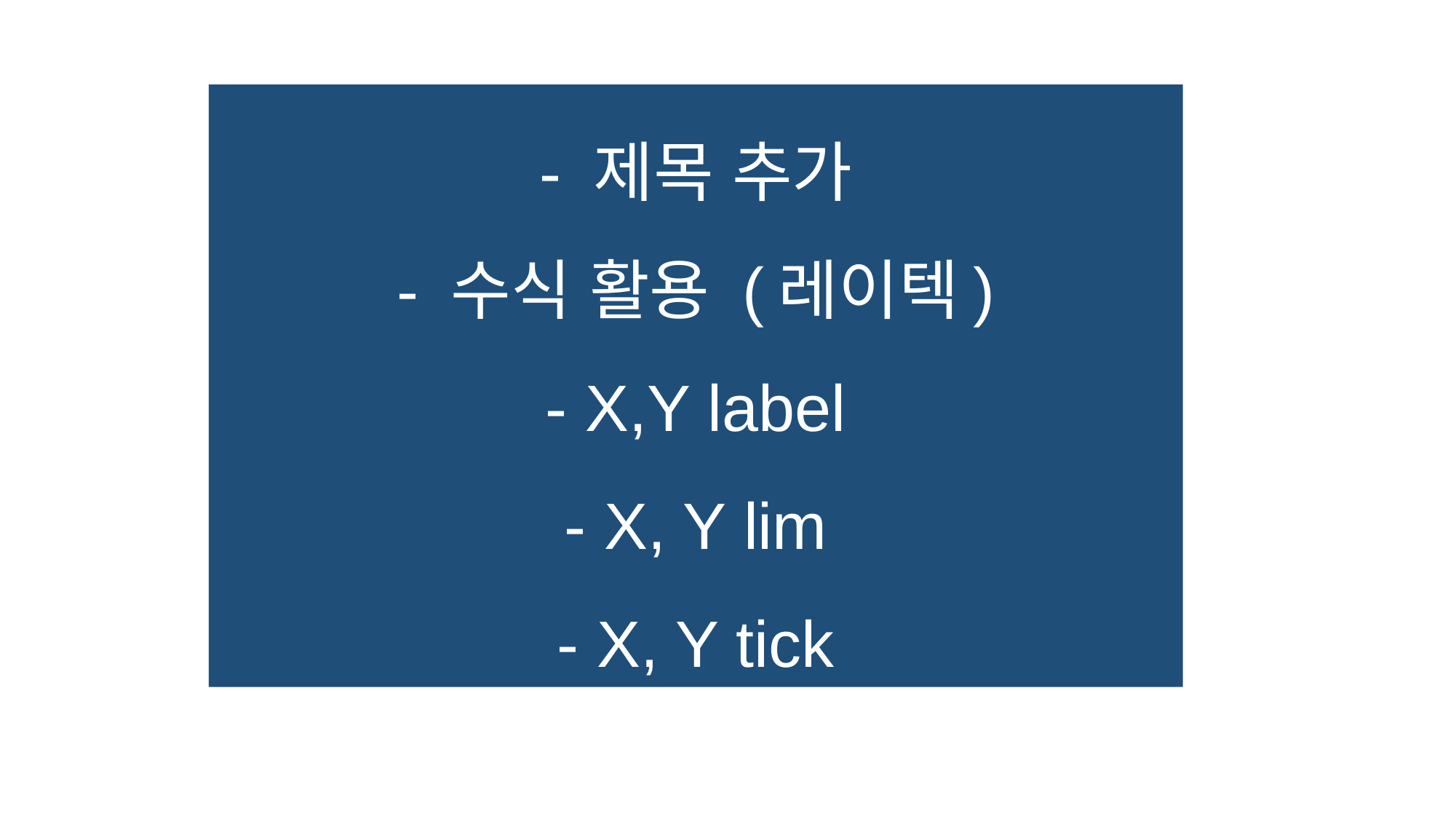

- 제목 추가
- 수식 활용 (레이텍)
- X,Y label
- X, Y lim
- X, Y tick